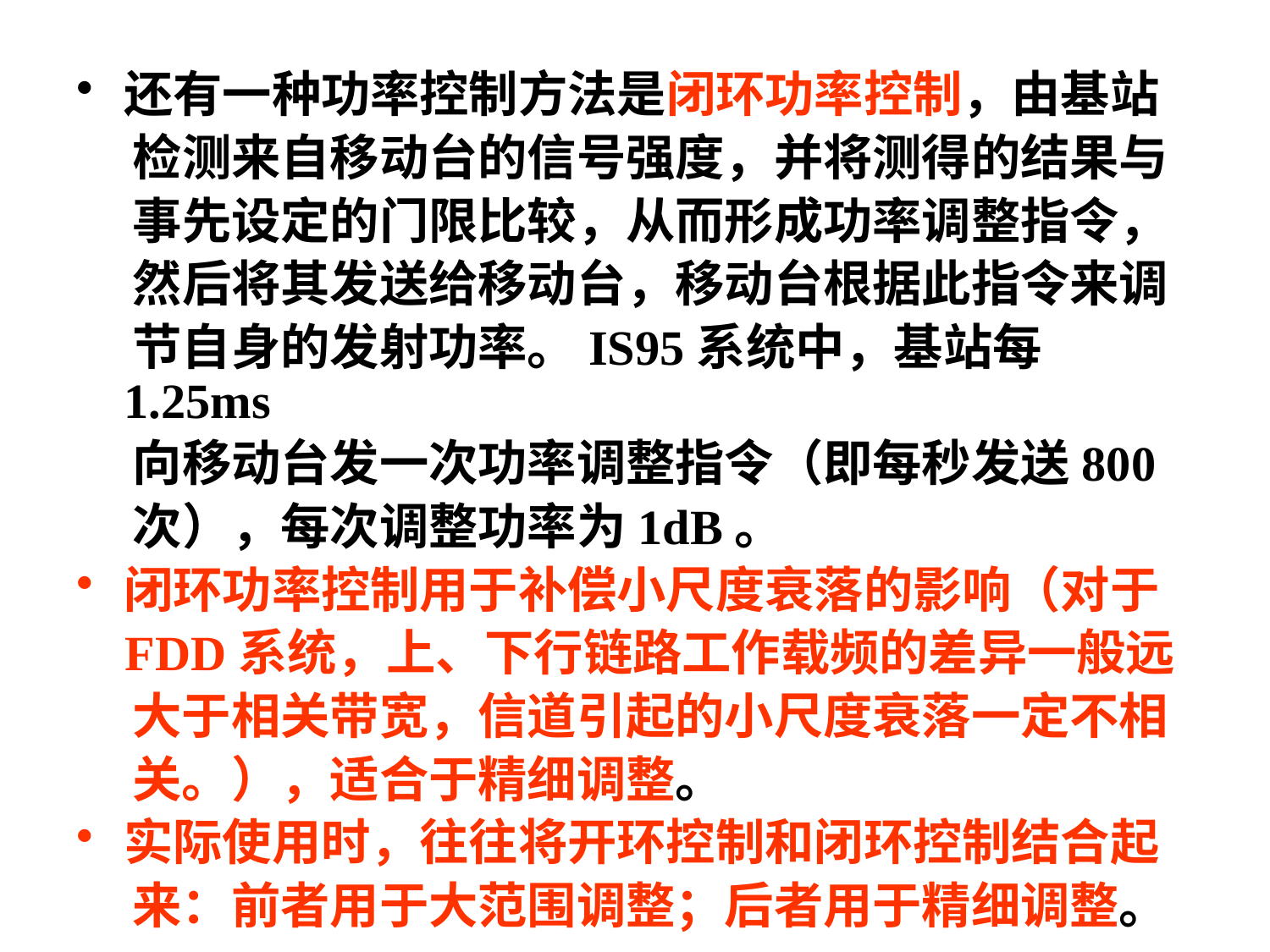

还有一种功率控制方法是闭环功率控制，由基站
    检测来自移动台的信号强度，并将测得的结果与
    事先设定的门限比较，从而形成功率调整指令，
    然后将其发送给移动台，移动台根据此指令来调
    节自身的发射功率。IS95系统中，基站每1.25ms
    向移动台发一次功率调整指令（即每秒发送800
    次），每次调整功率为1dB。
闭环功率控制用于补偿小尺度衰落的影响（对于
    FDD系统，上、下行链路工作载频的差异一般远
    大于相关带宽，信道引起的小尺度衰落一定不相
    关。），适合于精细调整。
实际使用时，往往将开环控制和闭环控制结合起
    来：前者用于大范围调整；后者用于精细调整。